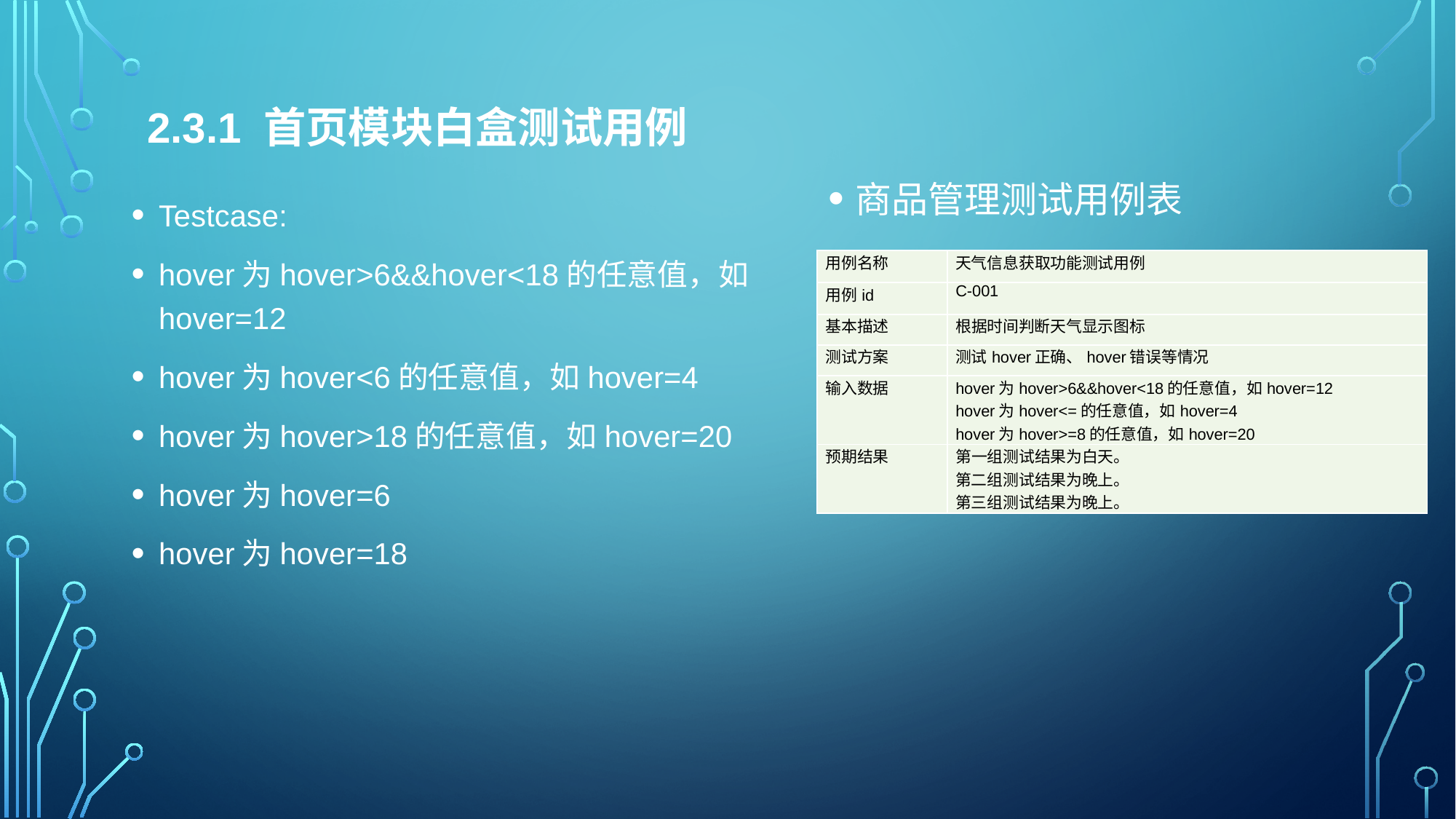

# 2.3.1 首页模块白盒测试用例
商品管理测试用例表

Testcase:
hover为hover>6&&hover<18的任意值，如hover=12
hover为hover<6的任意值，如hover=4
hover为hover>18的任意值，如hover=20
hover为hover=6
hover为hover=18
| 用例名称 | 天气信息获取功能测试用例 |
| --- | --- |
| 用例id | C-001 |
| 基本描述 | 根据时间判断天气显示图标 |
| 测试方案 | 测试hover正确、hover错误等情况 |
| 输入数据 | hover为hover>6&&hover<18的任意值，如hover=12 hover为hover<=的任意值，如hover=4 hover为hover>=8的任意值，如hover=20 |
| 预期结果 | 第一组测试结果为白天。 第二组测试结果为晚上。 第三组测试结果为晚上。 |